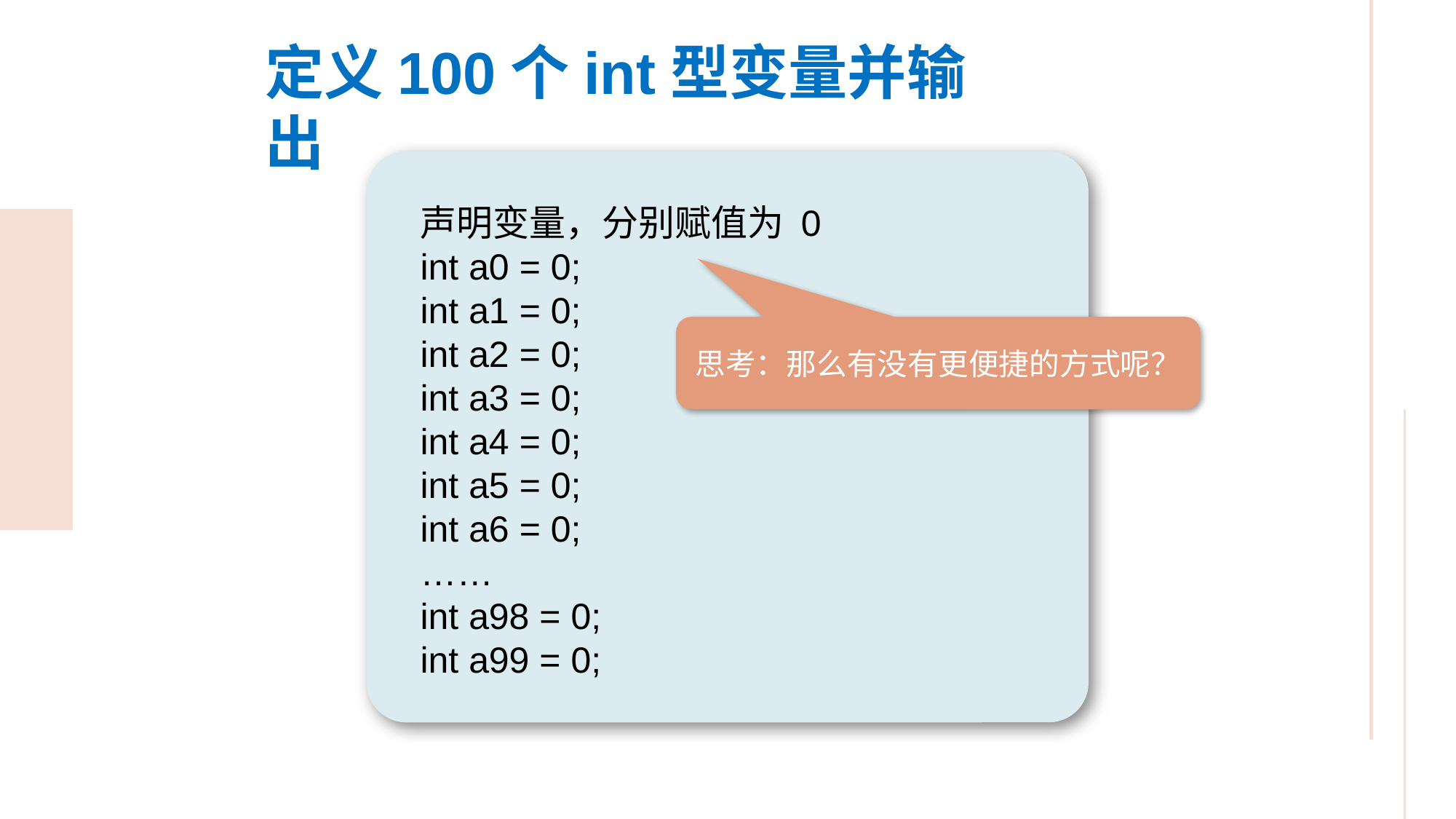

定义100个int型变量并输出

声明变量，分别赋值为 0
int a0 = 0;
int a1 = 0;
int a2 = 0;
int a3 = 0;
int a4 = 0;
int a5 = 0;
int a6 = 0;
……
int a98 = 0;
int a99 = 0;
思考：那么有没有更便捷的方式呢？